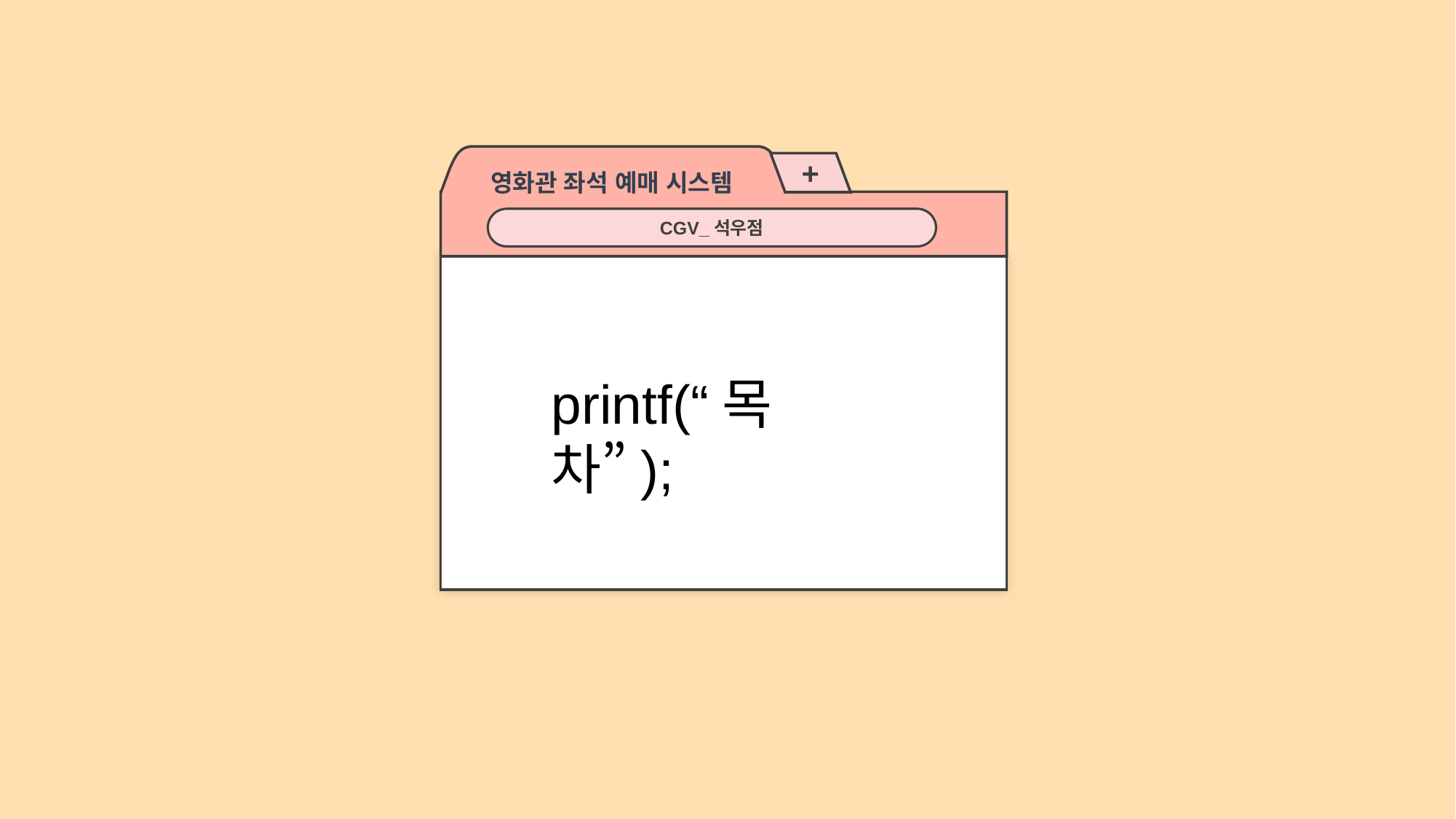

영화관 좌석 예매 시스템
+
CGV_석우점

printf(“목차”);